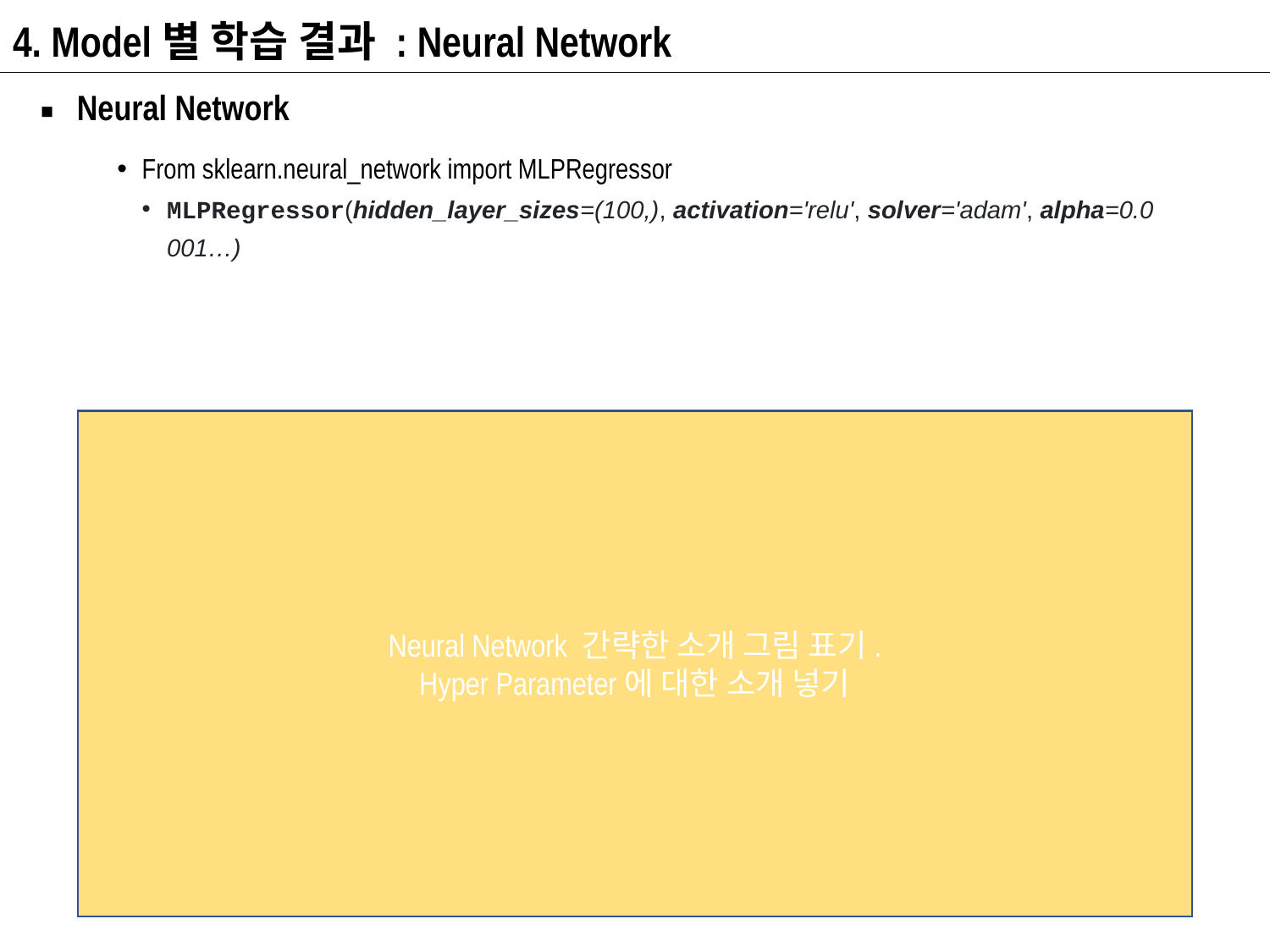

4. Model별 학습 결과 : Neural Network
Neural Network
From sklearn.neural_network import MLPRegressor
MLPRegressor(hidden_layer_sizes=(100,), activation='relu', solver='adam', alpha=0.0001…)
Neural Network 간략한 소개 그림 표기.
Hyper Parameter에 대한 소개 넣기